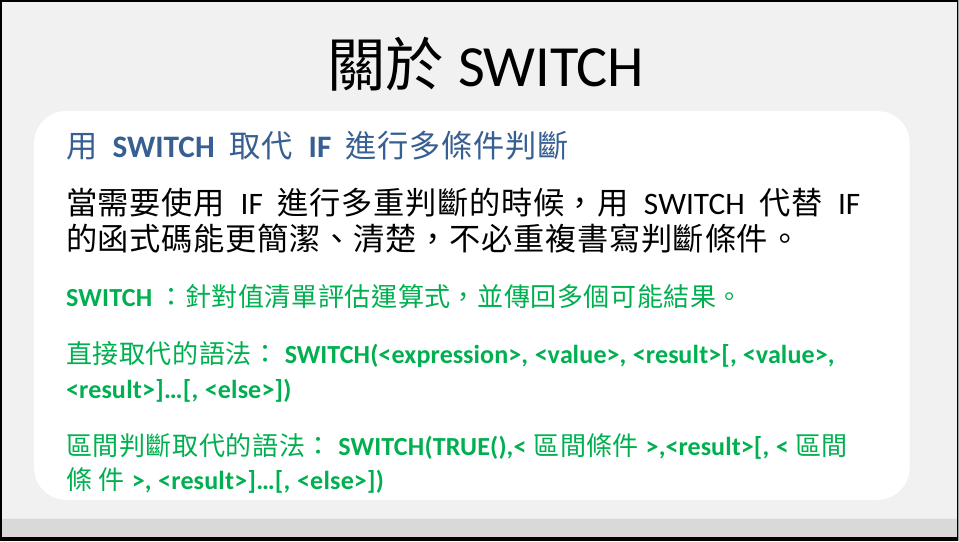

# 關於SWITCH
用 SWITCH 取代 IF 進行多條件判斷
當需要使用IF 進行多重判斷的時候，用SWITCH 代替IF
的函式碼能更簡潔、清楚，不必重複書寫判斷條件。
SWITCH：針對值清單評估運算式，並傳回多個可能結果。
直接取代的語法：SWITCH(<expression>, <value>, <result>[, <value>,
<result>]…[, <else>])
區間判斷取代的語法：SWITCH(TRUE(),<區間條件>,<result>[, <區間條 件>, <result>]…[, <else>])